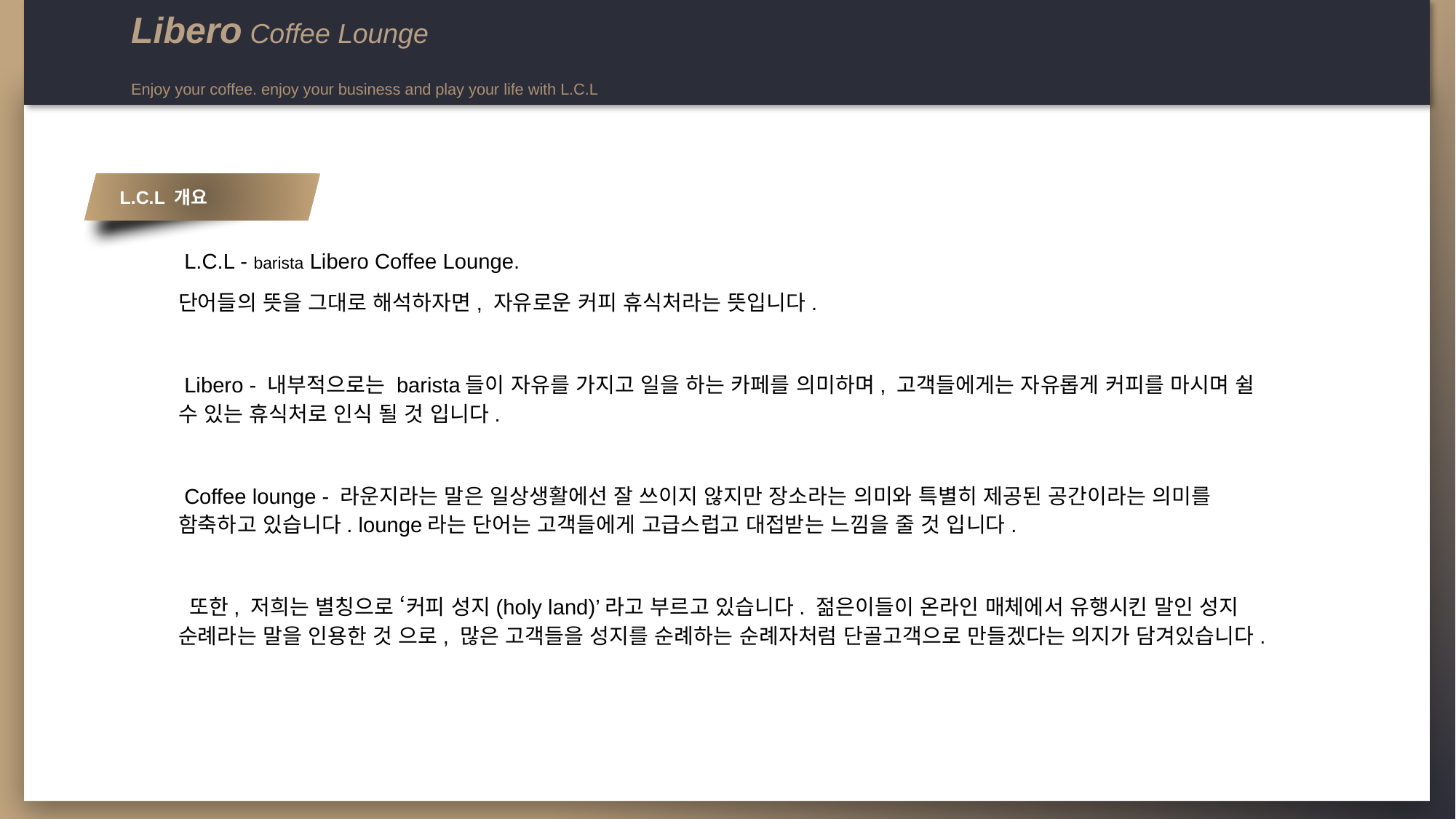

Libero Coffee Lounge
Enjoy your coffee. enjoy your business and play your life with L.C.L

L.C.L 개요

 L.C.L - barista Libero Coffee Lounge.
단어들의 뜻을 그대로 해석하자면, 자유로운 커피 휴식처라는 뜻입니다.

 Libero - 내부적으로는 barista들이 자유를 가지고 일을 하는 카페를 의미하며, 고객들에게는 자유롭게 커피를 마시며 쉴 수 있는 휴식처로 인식 될 것 입니다.

 Coffee lounge - 라운지라는 말은 일상생활에선 잘 쓰이지 않지만 장소라는 의미와 특별히 제공된 공간이라는 의미를 함축하고 있습니다. lounge라는 단어는 고객들에게 고급스럽고 대접받는 느낌을 줄 것 입니다.

 또한, 저희는 별칭으로 ‘커피 성지(holy land)’라고 부르고 있습니다. 젊은이들이 온라인 매체에서 유행시킨 말인 성지 순례라는 말을 인용한 것 으로, 많은 고객들을 성지를 순례하는 순례자처럼 단골고객으로 만들겠다는 의지가 담겨있습니다.